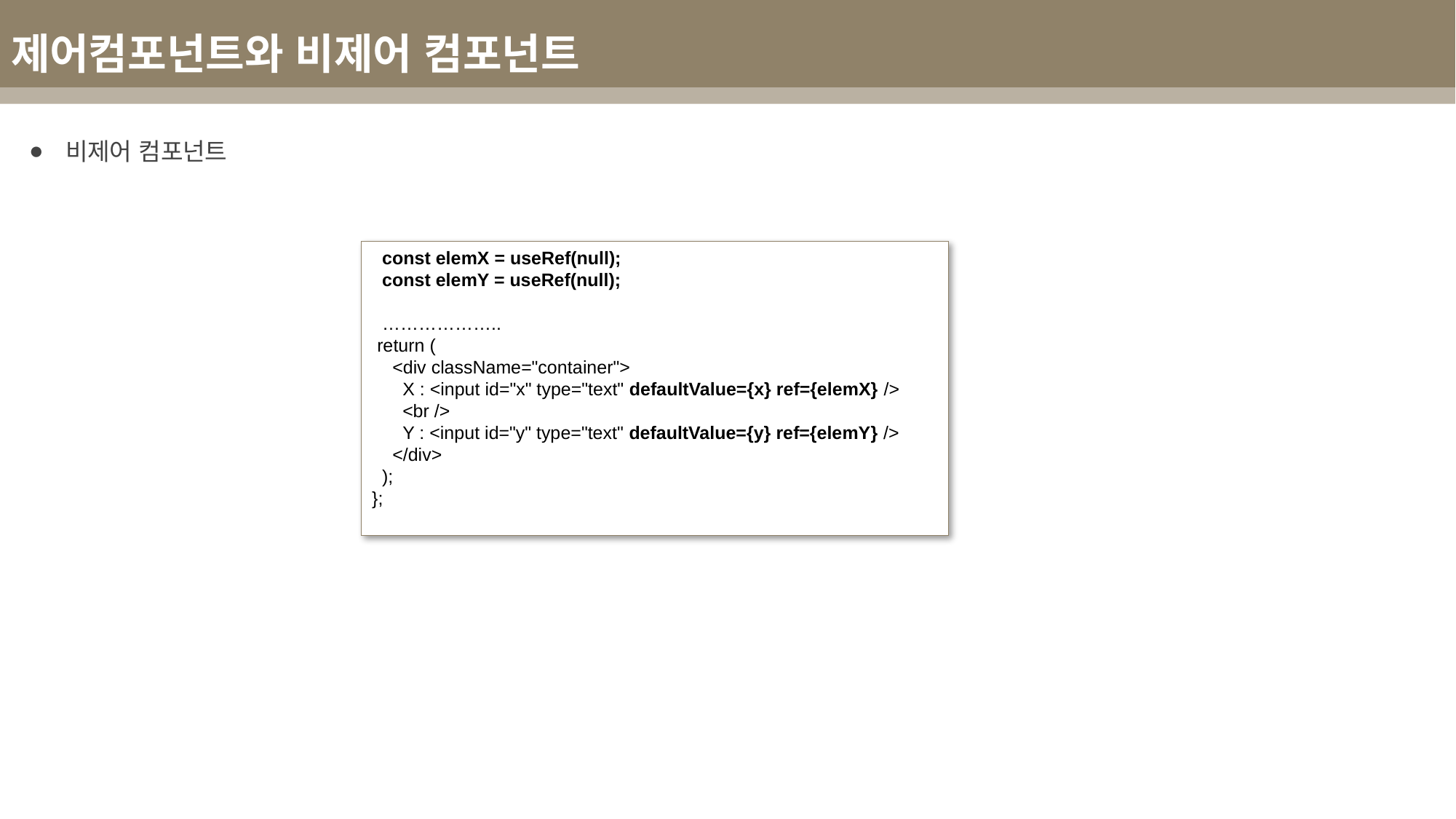

제어컴포넌트와 비제어 컴포넌트
비제어 컴포넌트
  const elemX = useRef(null);
  const elemY = useRef(null);

  ………………..
 return (
    <div className="container">
      X : <input id="x" type="text" defaultValue={x} ref={elemX} />
      <br />
      Y : <input id="y" type="text" defaultValue={y} ref={elemY} />
    </div>
  );
};